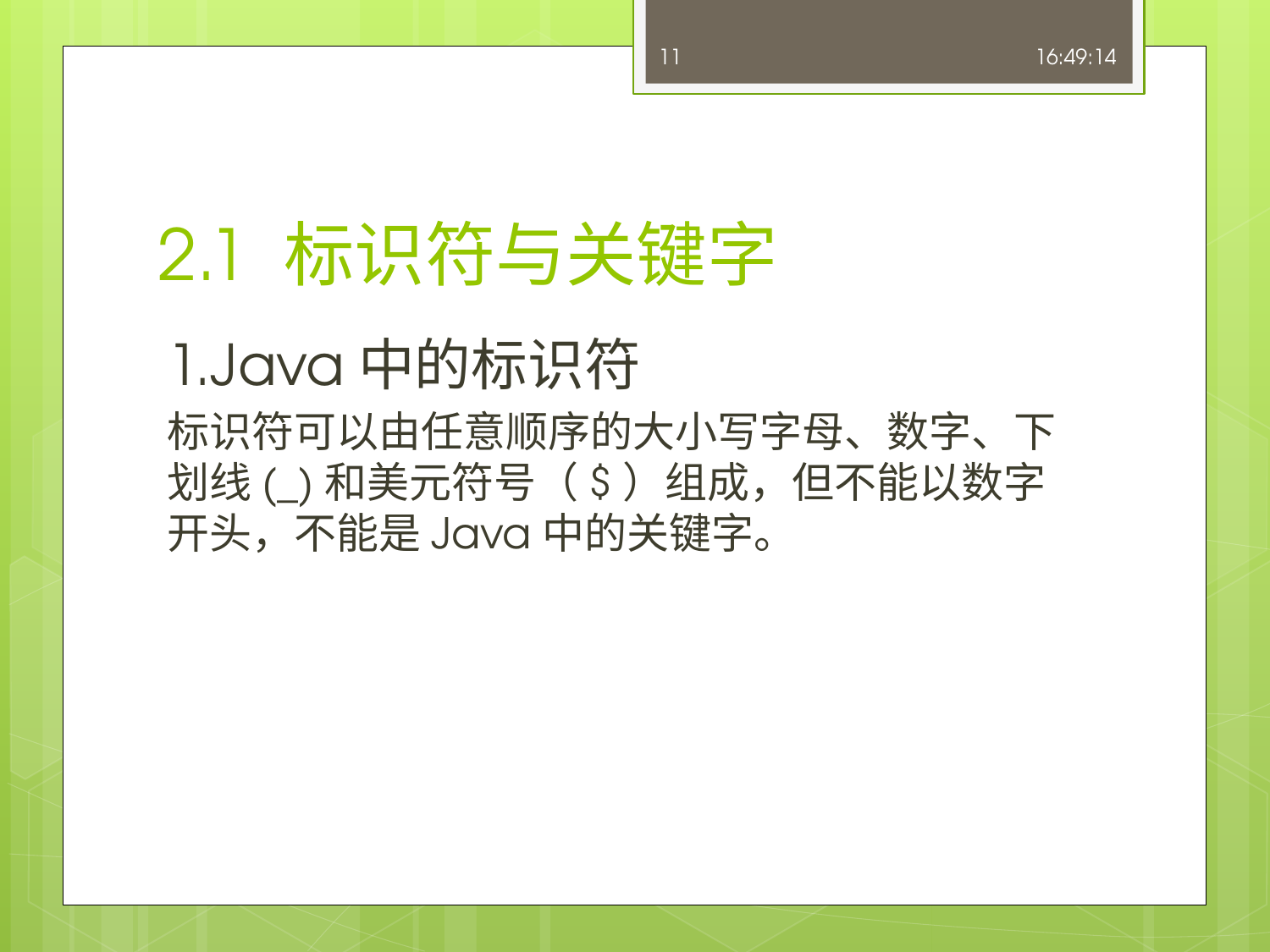

11
16:49:14
# 2.1 标识符与关键字
1.Java中的标识符
标识符可以由任意顺序的大小写字母、数字、下划线(_)和美元符号（$）组成，但不能以数字开头，不能是Java中的关键字。